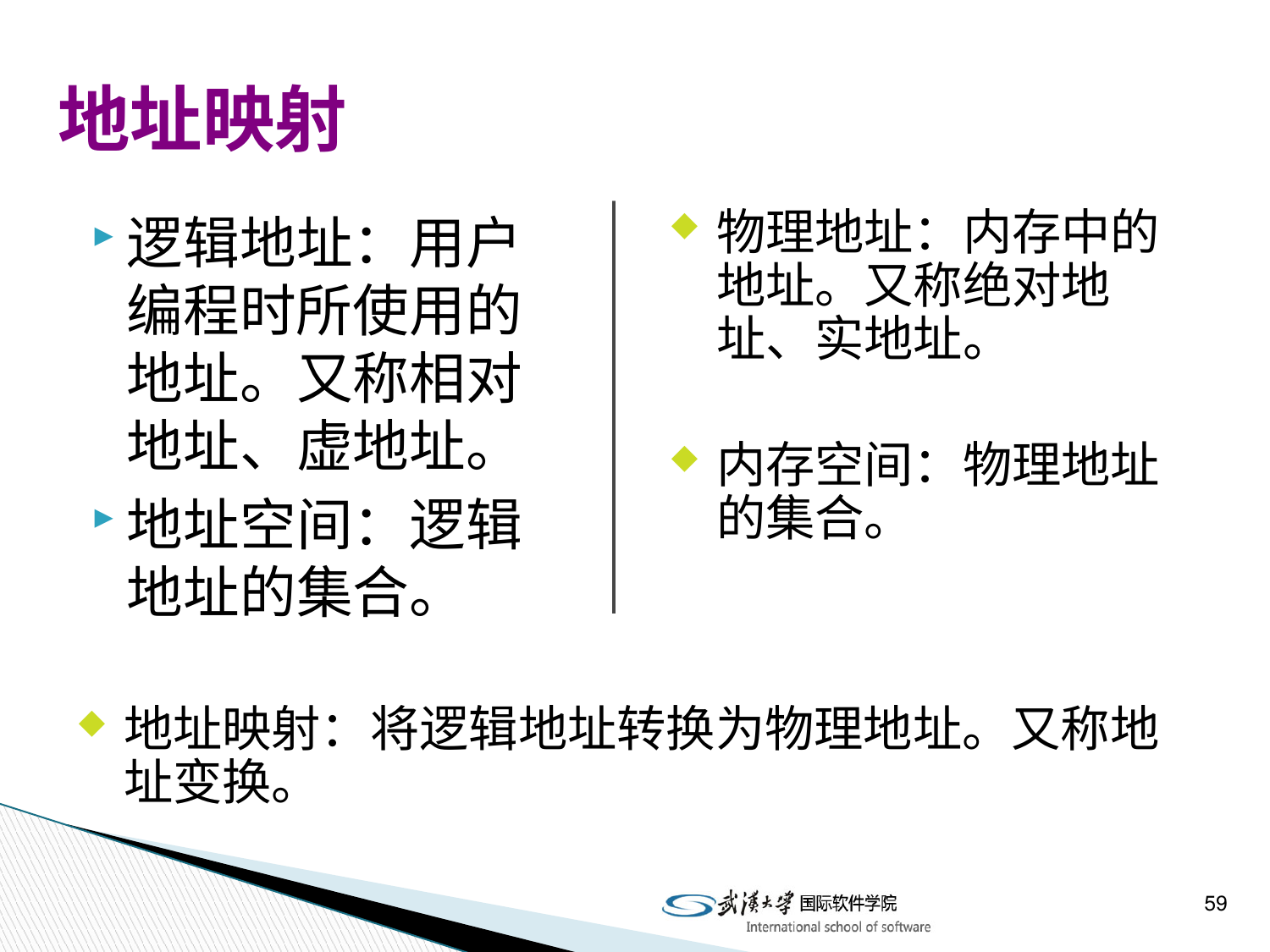

# 地址映射
逻辑地址：用户编程时所使用的地址。又称相对地址、虚地址。
地址空间：逻辑地址的集合。

物理地址：内存中的地址。又称绝对地址、实地址。

内存空间：物理地址的集合。

地址映射：将逻辑地址转换为物理地址。又称地址变换。